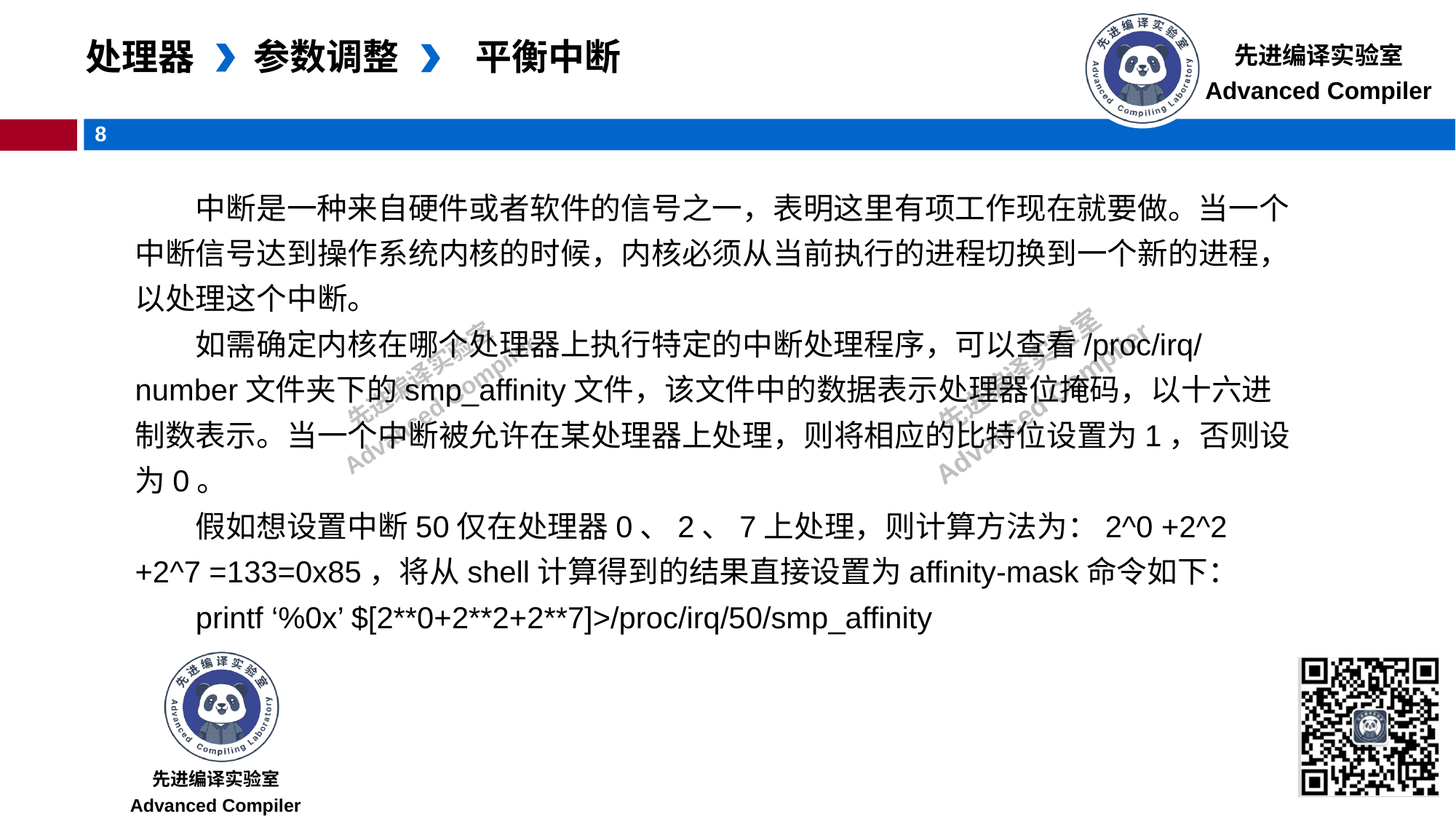

处理器
参数调整
平衡中断

中断是一种来自硬件或者软件的信号之一，表明这里有项工作现在就要做。当一个中断信号达到操作系统内核的时候，内核必须从当前执行的进程切换到一个新的进程，以处理这个中断。
如需确定内核在哪个处理器上执行特定的中断处理程序，可以查看/proc/irq/number文件夹下的smp_affinity文件，该文件中的数据表示处理器位掩码，以十六进制数表示。当一个中断被允许在某处理器上处理，则将相应的比特位设置为1，否则设为0。
假如想设置中断50仅在处理器0、2、7上处理，则计算方法为：2^0 +2^2 +2^7 =133=0x85，将从shell计算得到的结果直接设置为affinity-mask命令如下：
printf ‘%0x’ $[2**0+2**2+2**7]>/proc/irq/50/smp_affinity